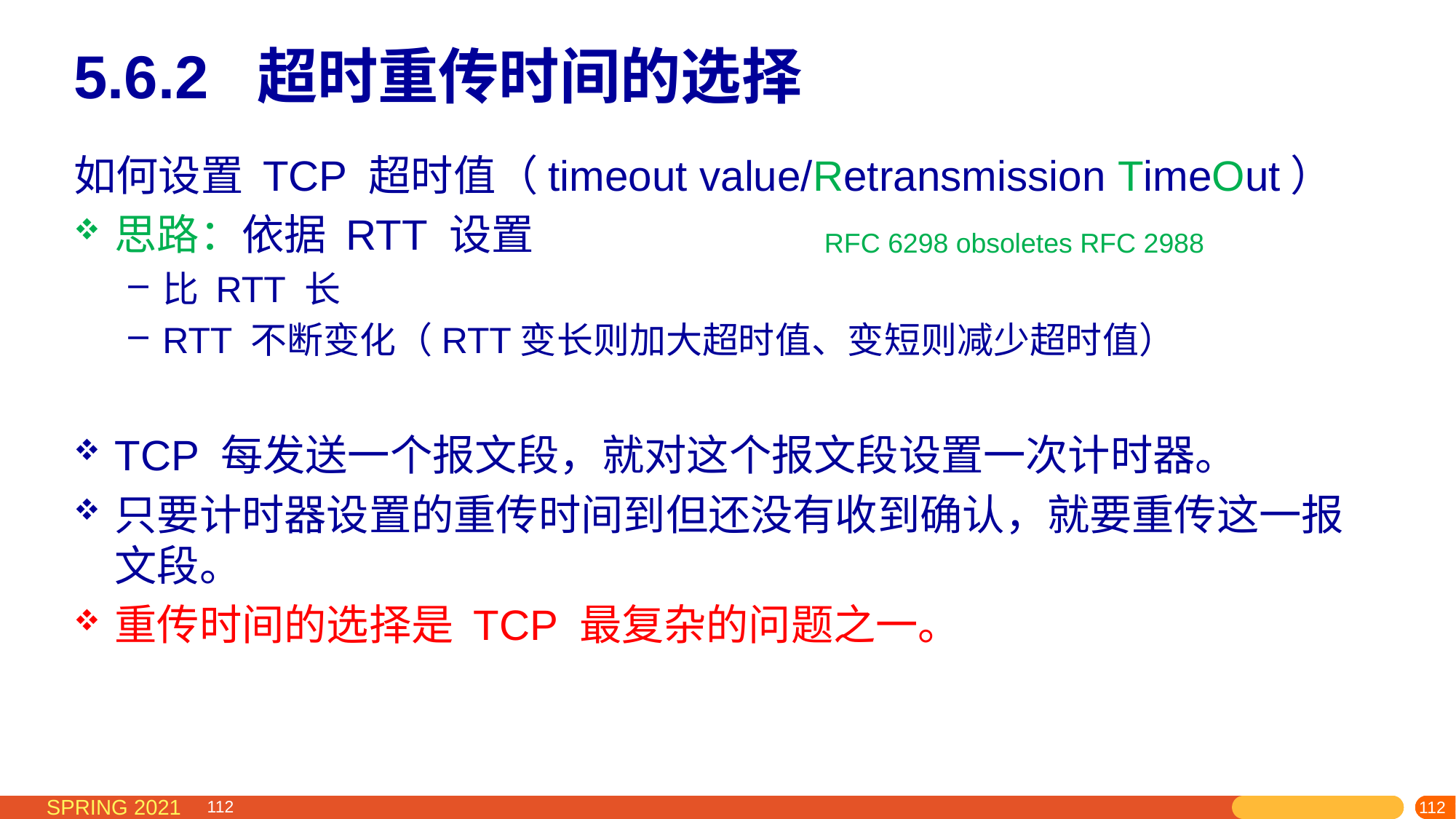

# 5.6.2  超时重传时间的选择
如何设置 TCP 超时值（timeout value/Retransmission TimeOut）
思路：依据 RTT 设置
比 RTT 长
RTT 不断变化（RTT变长则加大超时值、变短则减少超时值）

TCP 每发送一个报文段，就对这个报文段设置一次计时器。
只要计时器设置的重传时间到但还没有收到确认，就要重传这一报文段。
重传时间的选择是 TCP 最复杂的问题之一。
RFC 6298 obsoletes RFC 2988